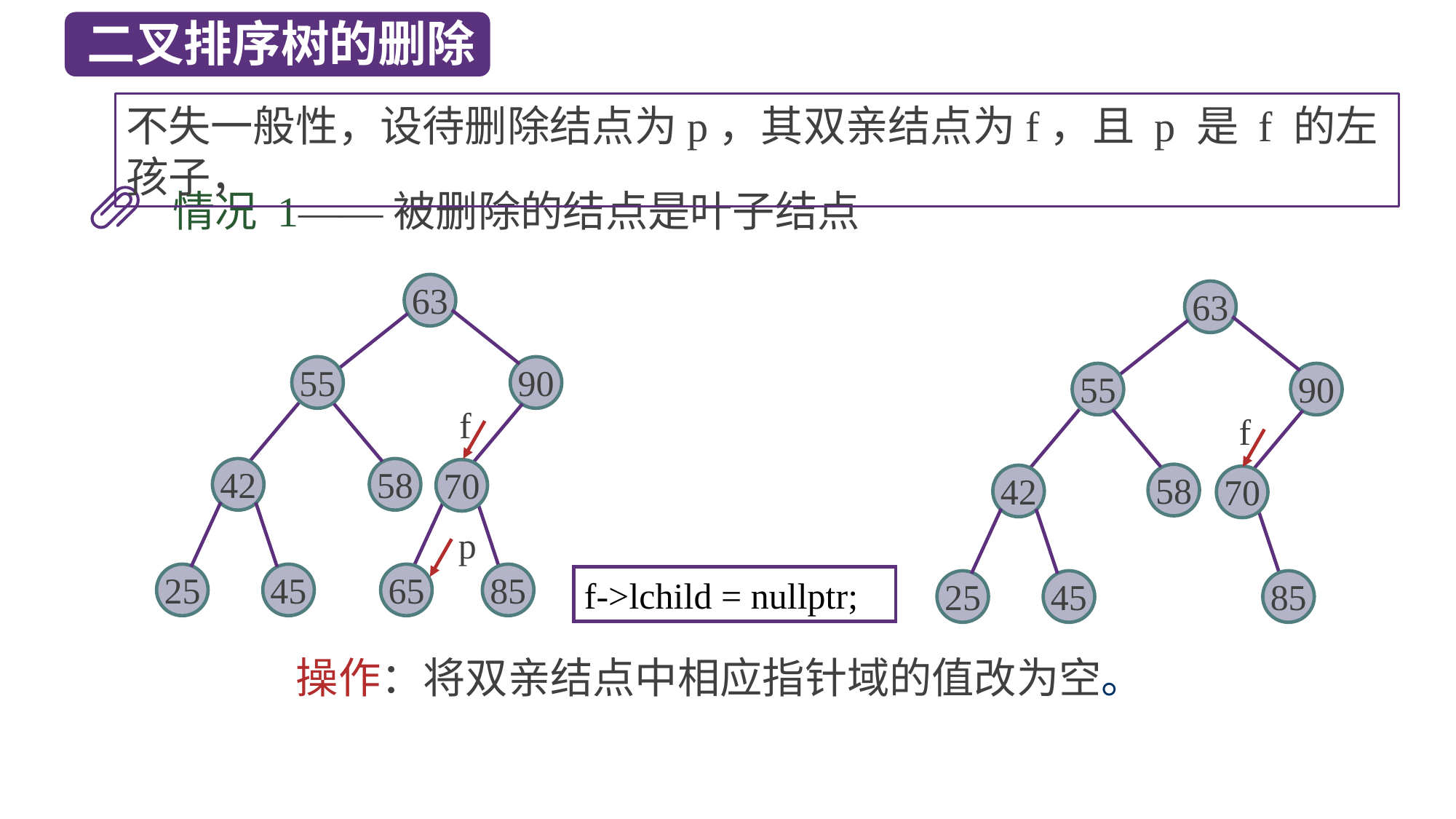

二叉排序树的删除

不失一般性，设待删除结点为p，其双亲结点为f，且 p 是 f 的左孩子，
情况 1——被删除的结点是叶子结点

63
63

90

55
f

42

70

25

45

85

58

90

55
f

42

58

70

25

45

65

85
p

f->lchild = nullptr;
操作：将双亲结点中相应指针域的值改为空。